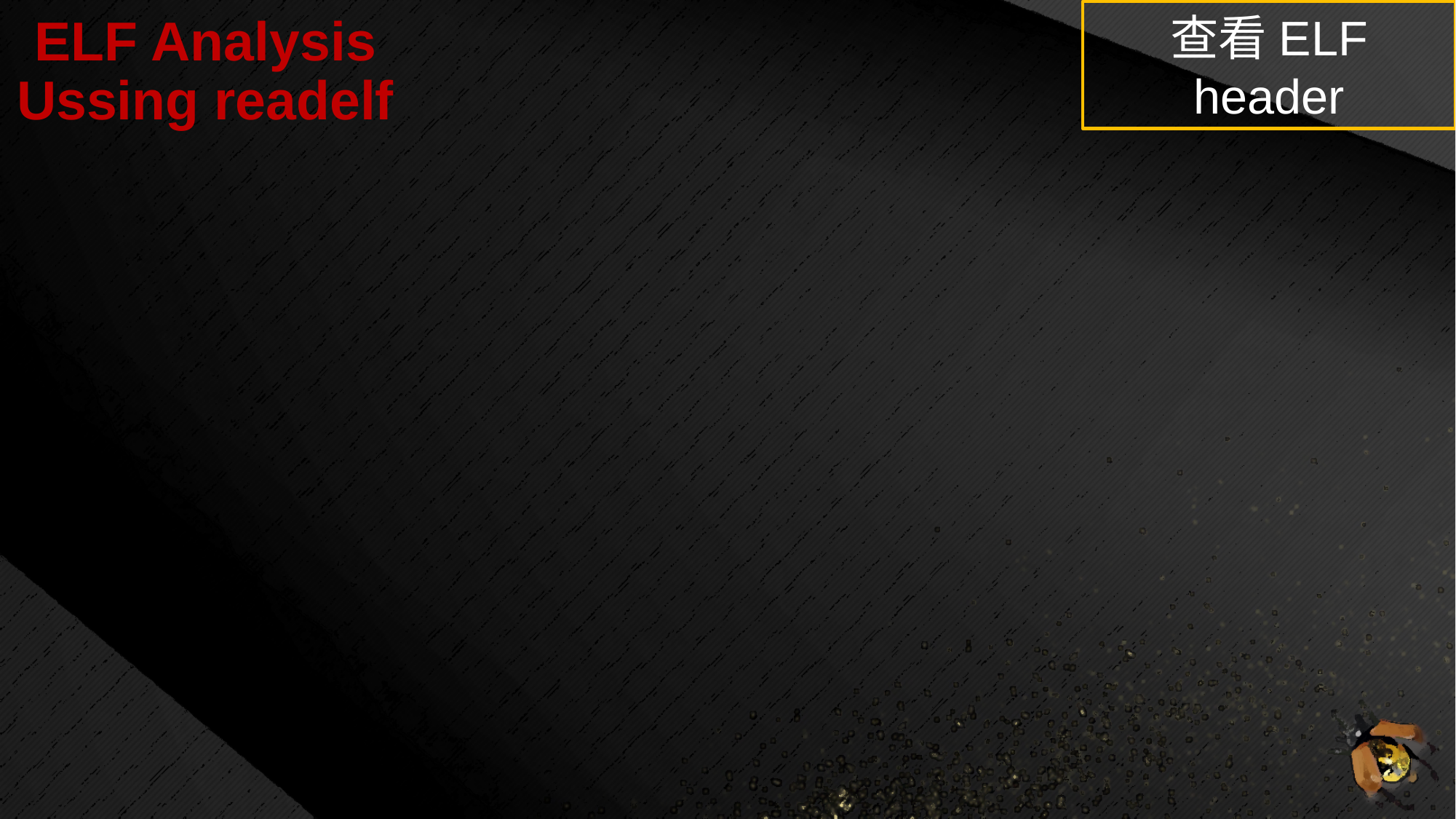

# ELF Analysis Ussing readelf
查看ELF header